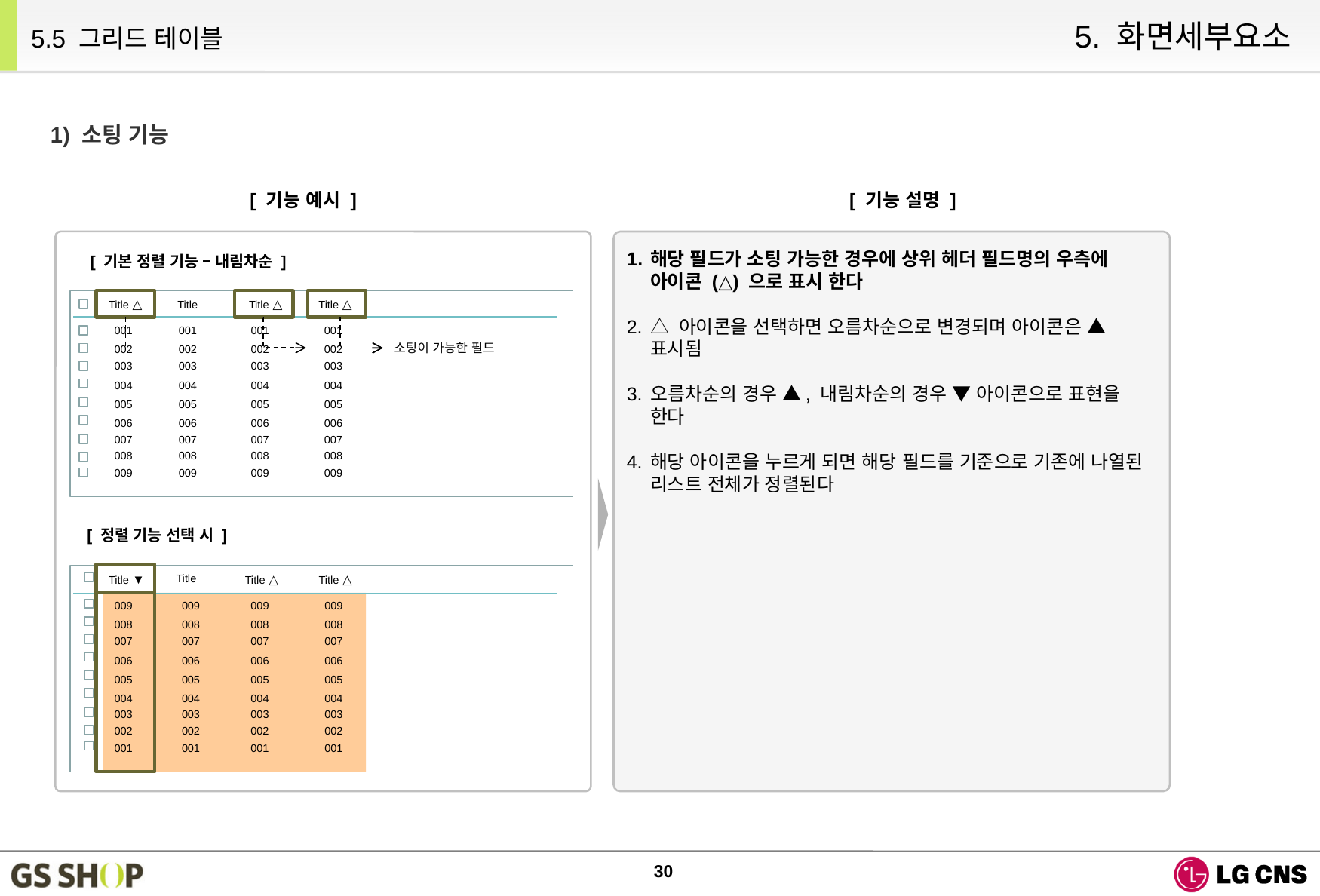

5. 화면세부요소
5.5 그리드 테이블
1) 소팅 기능
[ 기능 예시 ]
[ 기능 설명 ]

해당 필드가 소팅 가능한 경우에 상위 헤더 필드명의 우측에 아이콘 (△) 으로 표시 한다

△ 아이콘을 선택하면 오름차순으로 변경되며 아이콘은 ▲ 표시됨

오름차순의 경우 ▲, 내림차순의 경우 ▼ 아이콘으로 표현을 한다

해당 아이콘을 누르게 되면 해당 필드를 기준으로 기존에 나열된 리스트 전체가 정렬된다
[ 기본 정렬 기능 – 내림차순 ]

Title △
001
002
003
004
005
006
007
008
009
Title
001
002
003
004
005
006
007
008
009
Title △
001
002
003
004
005
006
007
008
009
Title △
001
002
003
004
005
006
007
008
009

소팅이 가능한 필드

[ 정렬 기능 선택 시 ]

Title ▼
009
008
007
006
005
004
003
002
001
Title
009
008
007
006
005
004
003
002
001
Title △
009
008
007
006
005
004
003
002
001
Title △
009
008
007
006
005
004
003
002
001